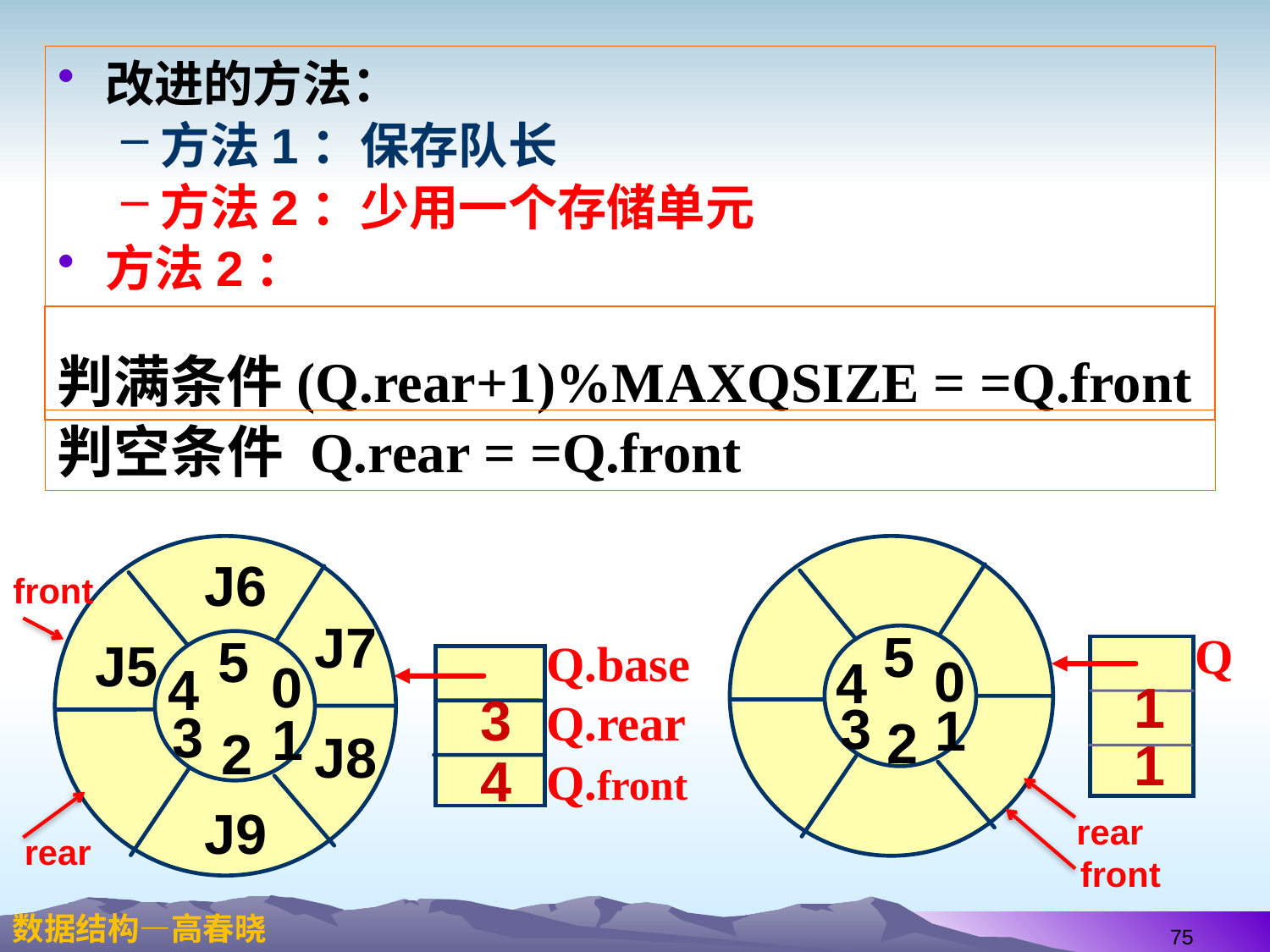

改进的方法：
方法1：保存队长
方法2：少用一个存储单元
方法2：

判满条件(Q.rear+1)%MAXQSIZE = =Q.front
判空条件 Q.rear = =Q.front

J6
J7
5
J5

0
4
3
1
2
J8

J9
Q.base
Q.rear
Q.front

3
4
front
rear

5

0
4
3
1
2

Q

1
1
rear
front
75